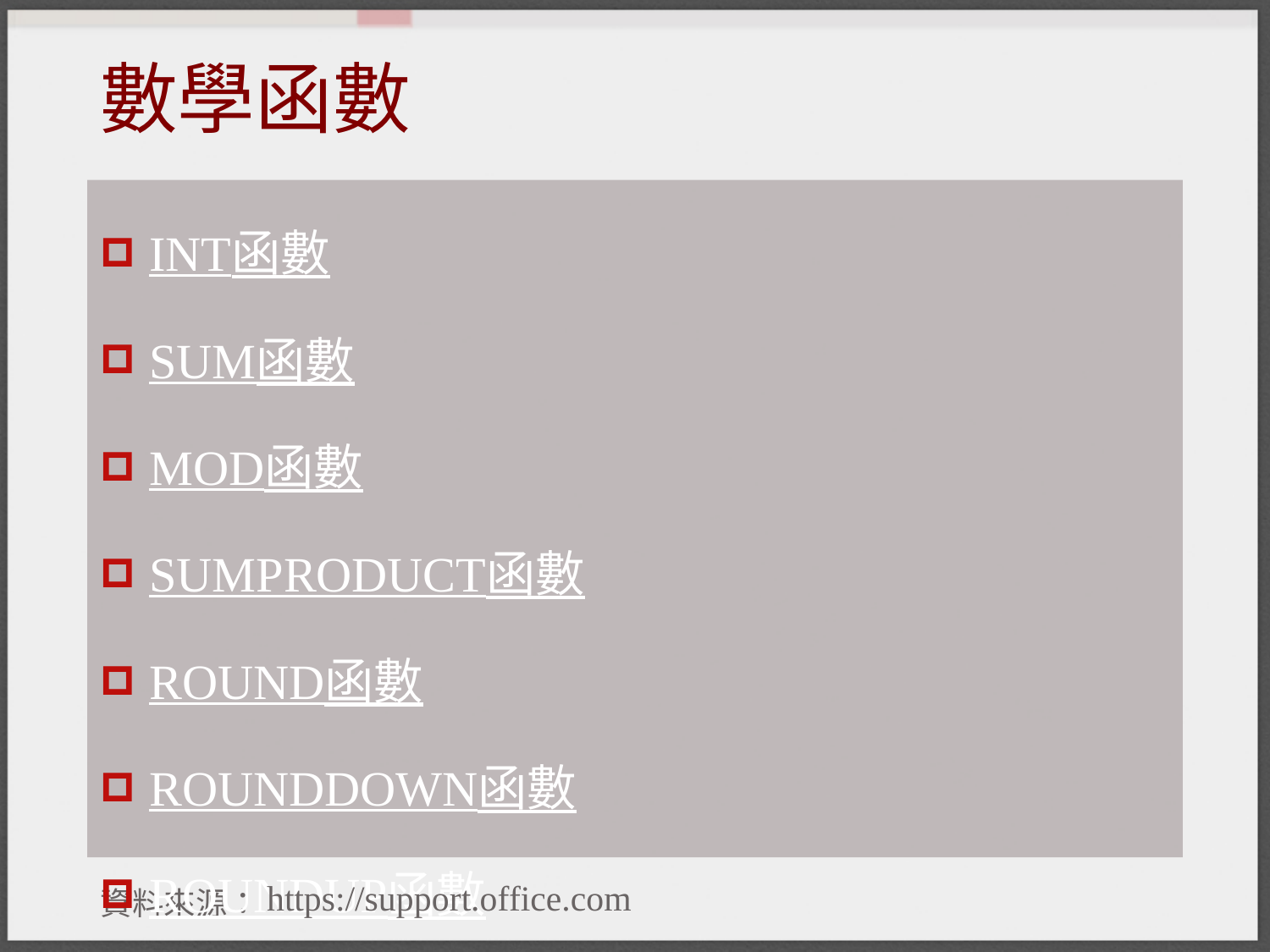

# 數學函數
INT函數
SUM函數
MOD函數
SUMPRODUCT函數
ROUND函數
ROUNDDOWN函數
ROUNDUP函數
https://support.office.com